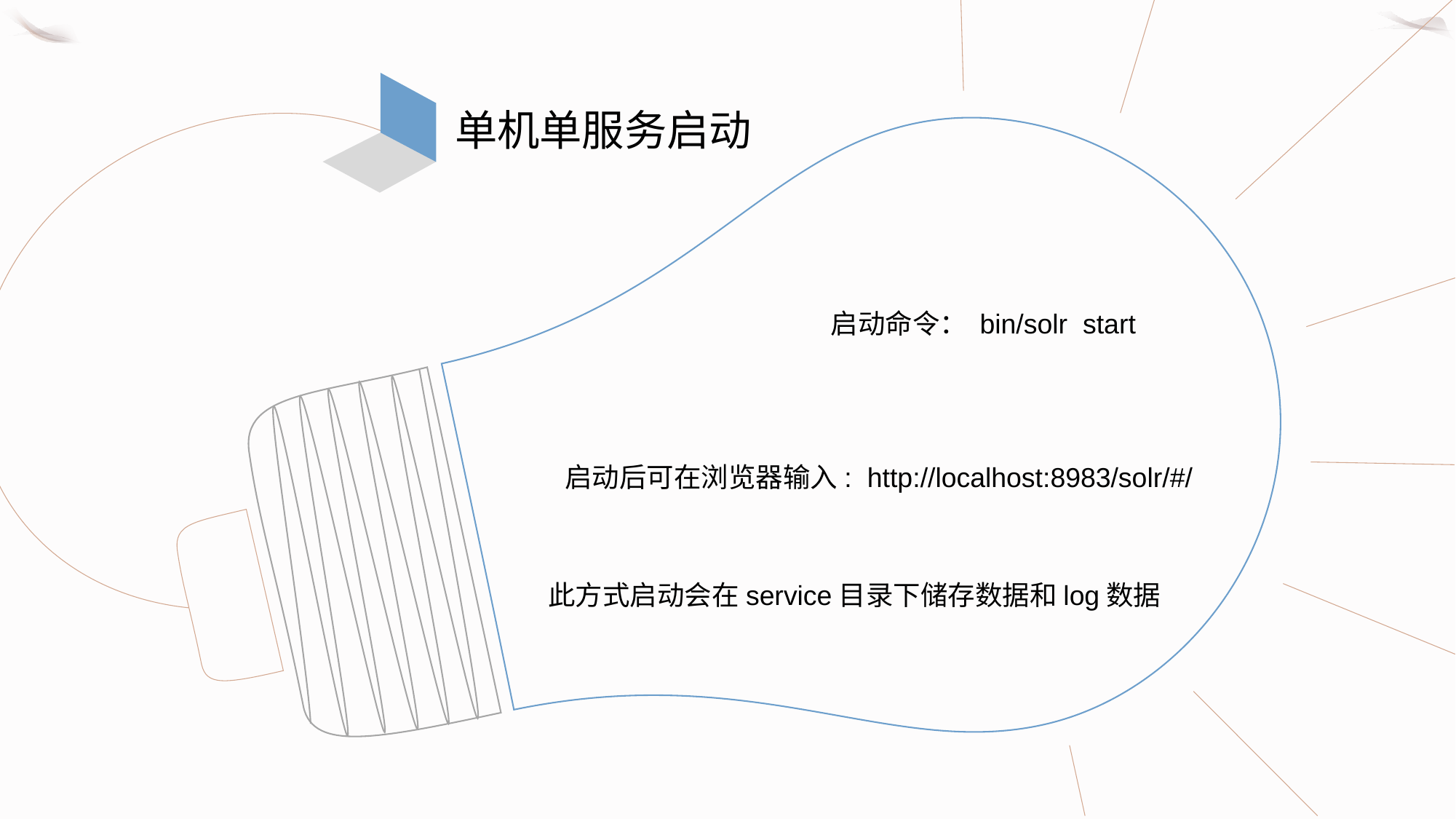

单机单服务启动

启动命令： bin/solr  start
启动后可在浏览器输入:  http://localhost:8983/solr/#/
此方式启动会在service目录下储存数据和log数据